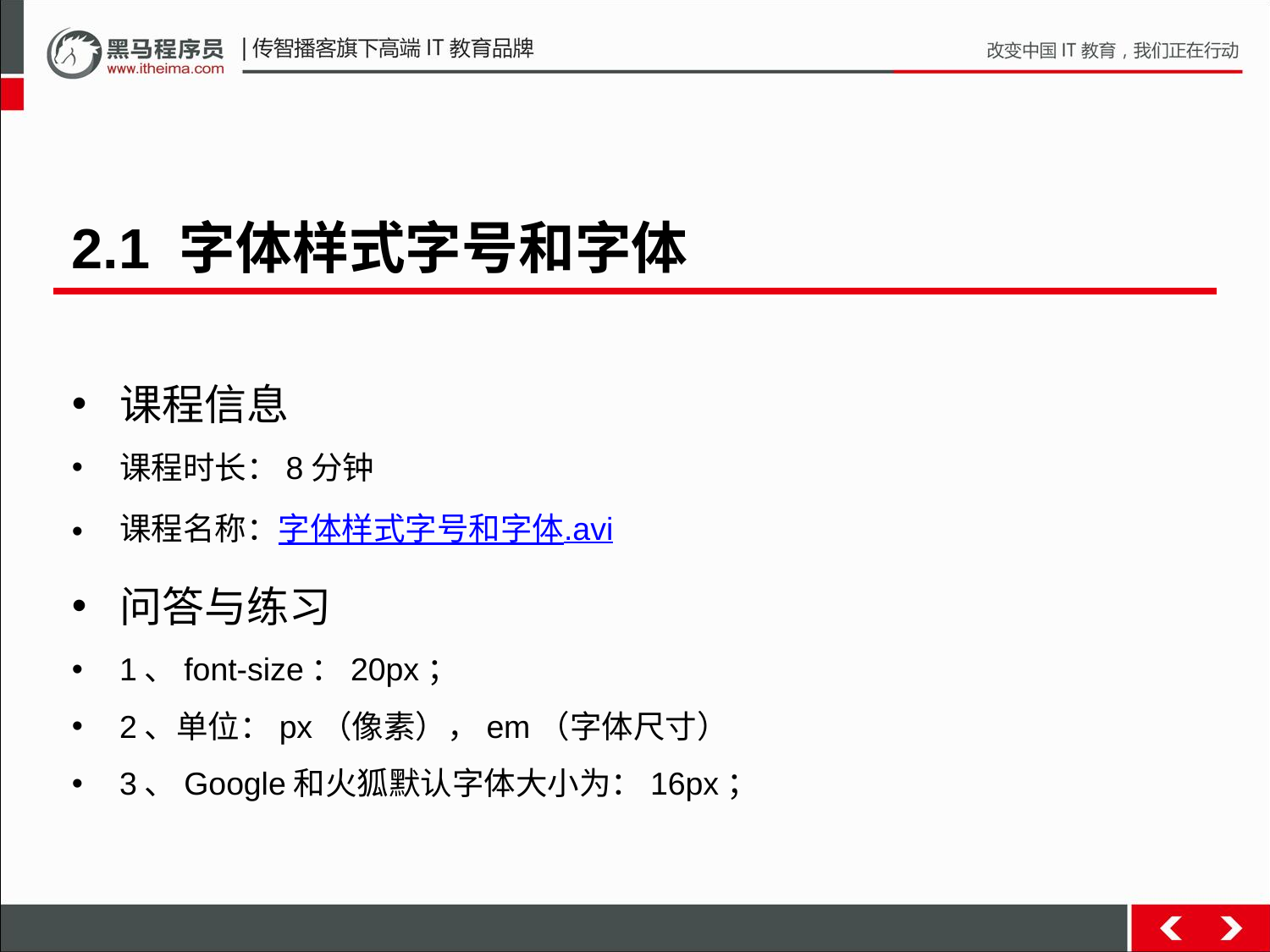

2.1 字体样式字号和字体
课程信息
课程时长：8分钟
课程名称：字体样式字号和字体.avi
问答与练习
1、font-size：20px；
2、单位：px（像素），em（字体尺寸）
3、Google和火狐默认字体大小为：16px；